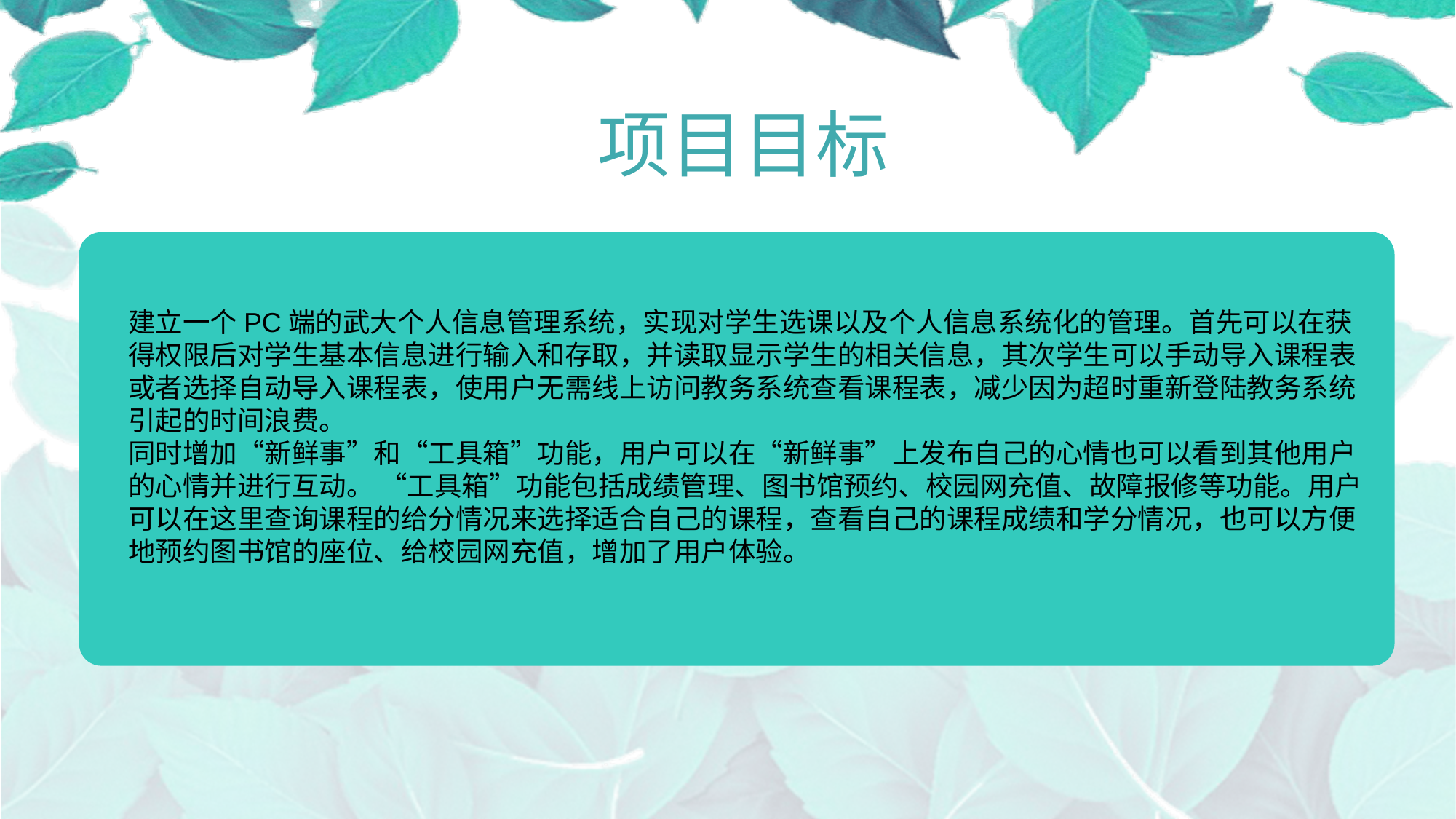

项目目标

建立一个PC端的武大个人信息管理系统，实现对学生选课以及个人信息系统化的管理。首先可以在获得权限后对学生基本信息进行输入和存取，并读取显示学生的相关信息，其次学生可以手动导入课程表或者选择自动导入课程表，使用户无需线上访问教务系统查看课程表，减少因为超时重新登陆教务系统引起的时间浪费。
同时增加“新鲜事”和“工具箱”功能，用户可以在“新鲜事”上发布自己的心情也可以看到其他用户的心情并进行互动。 “工具箱”功能包括成绩管理、图书馆预约、校园网充值、故障报修等功能。用户可以在这里查询课程的给分情况来选择适合自己的课程，查看自己的课程成绩和学分情况，也可以方便地预约图书馆的座位、给校园网充值，增加了用户体验。